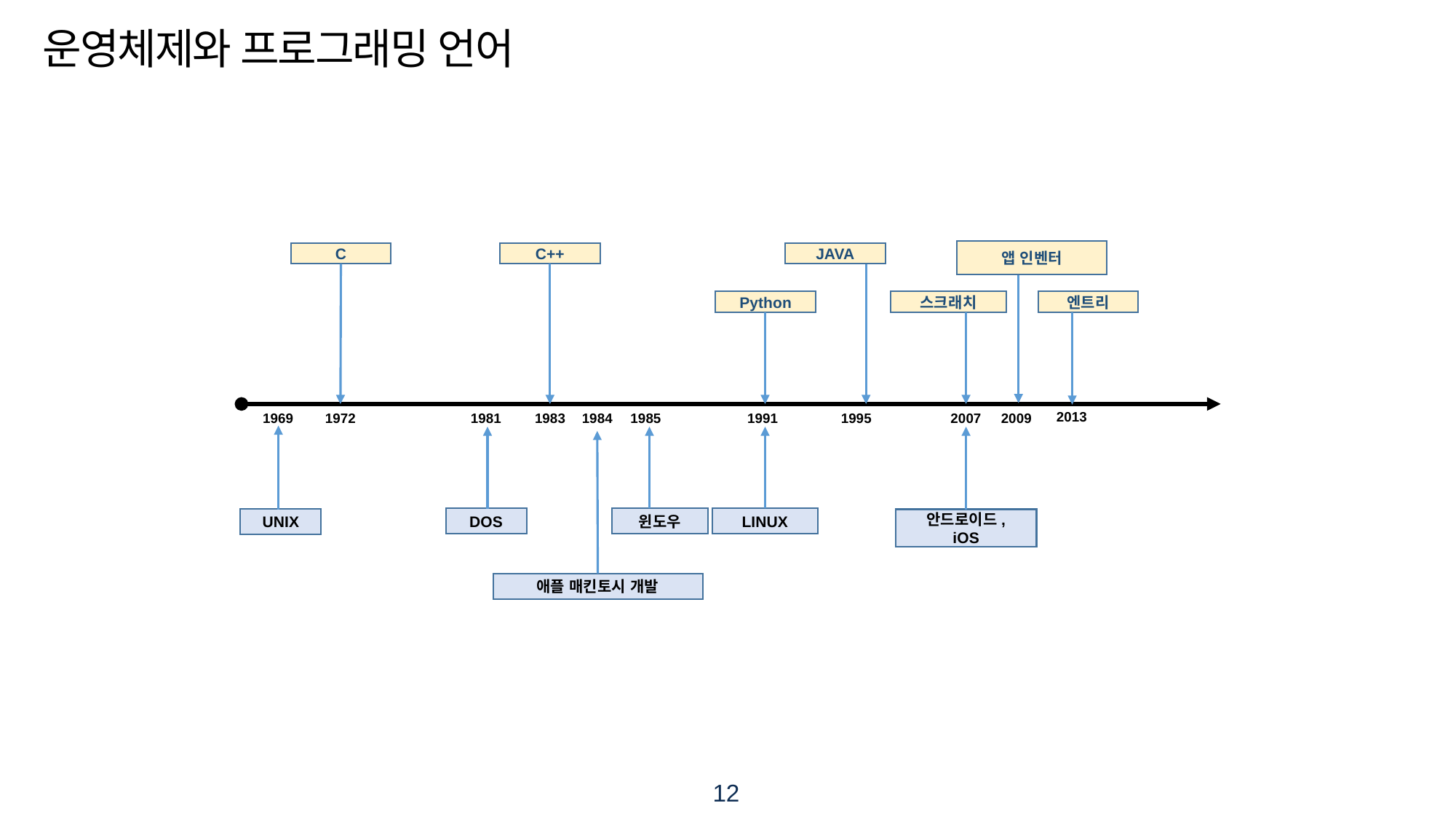

# 운영체제와 프로그래밍 언어
앱 인벤터
C
C++
JAVA
Python
엔트리
스크래치
2013
1969
1972
1981
1983
1984
1985
1991
1995
2007
2009
윈도우
DOS
LINUX
UNIX
안드로이드,
iOS
애플 매킨토시 개발